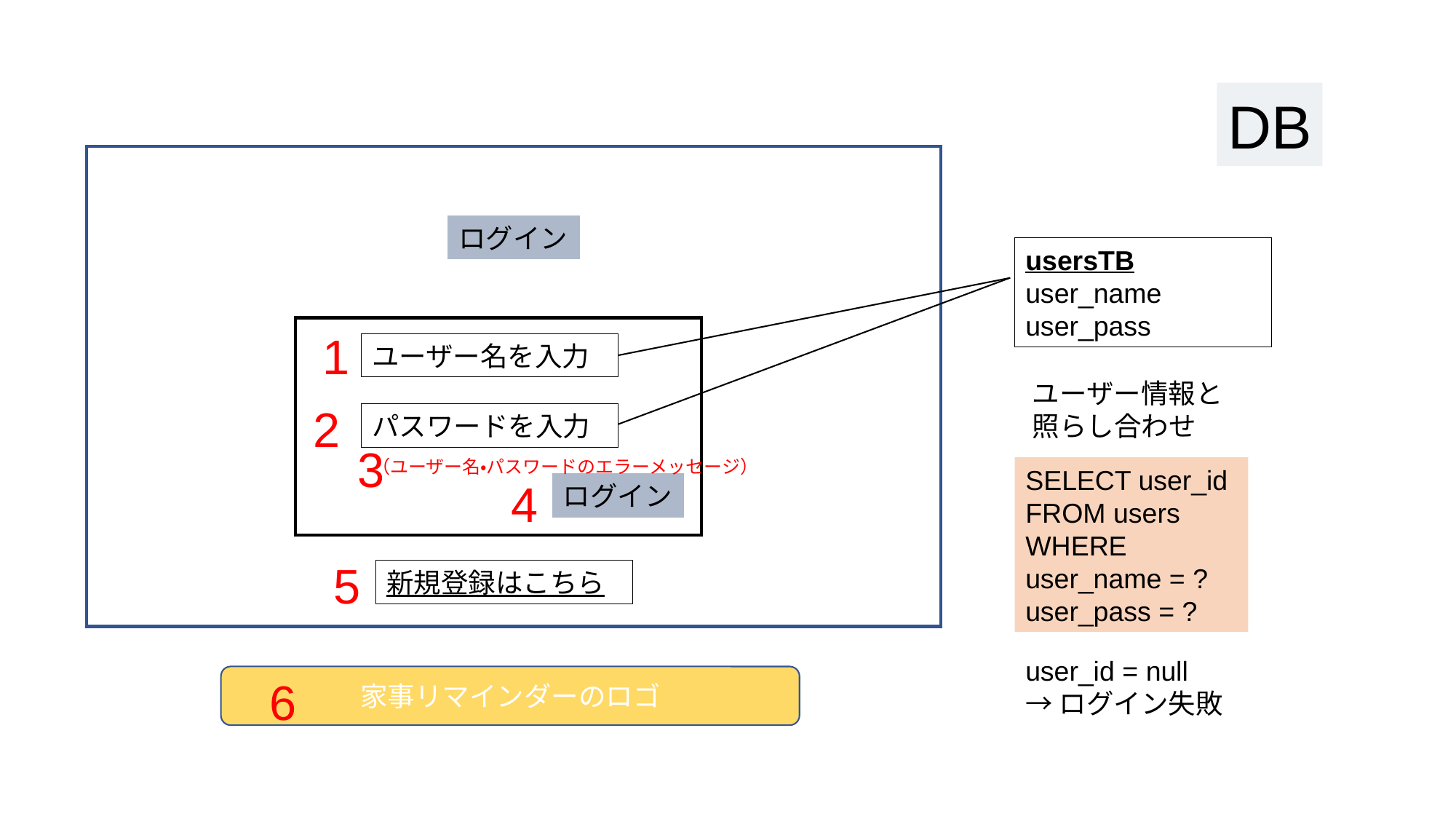

パスワード忘れはこちら

ログイン

ユーザー名を入力
パスワードを入力
ログイン
1
2
3
（ユーザー名・パスワードのエラーメッセージ）
4
5
新規登録はこちら
家事リマインダーのロゴ
6
DB
usersTB
user_name
user_pass
ユーザー情報と照らし合わせ
SELECT user_id
FROM users
WHERE user_name = ?
user_pass = ?
user_id = null
→ログイン失敗